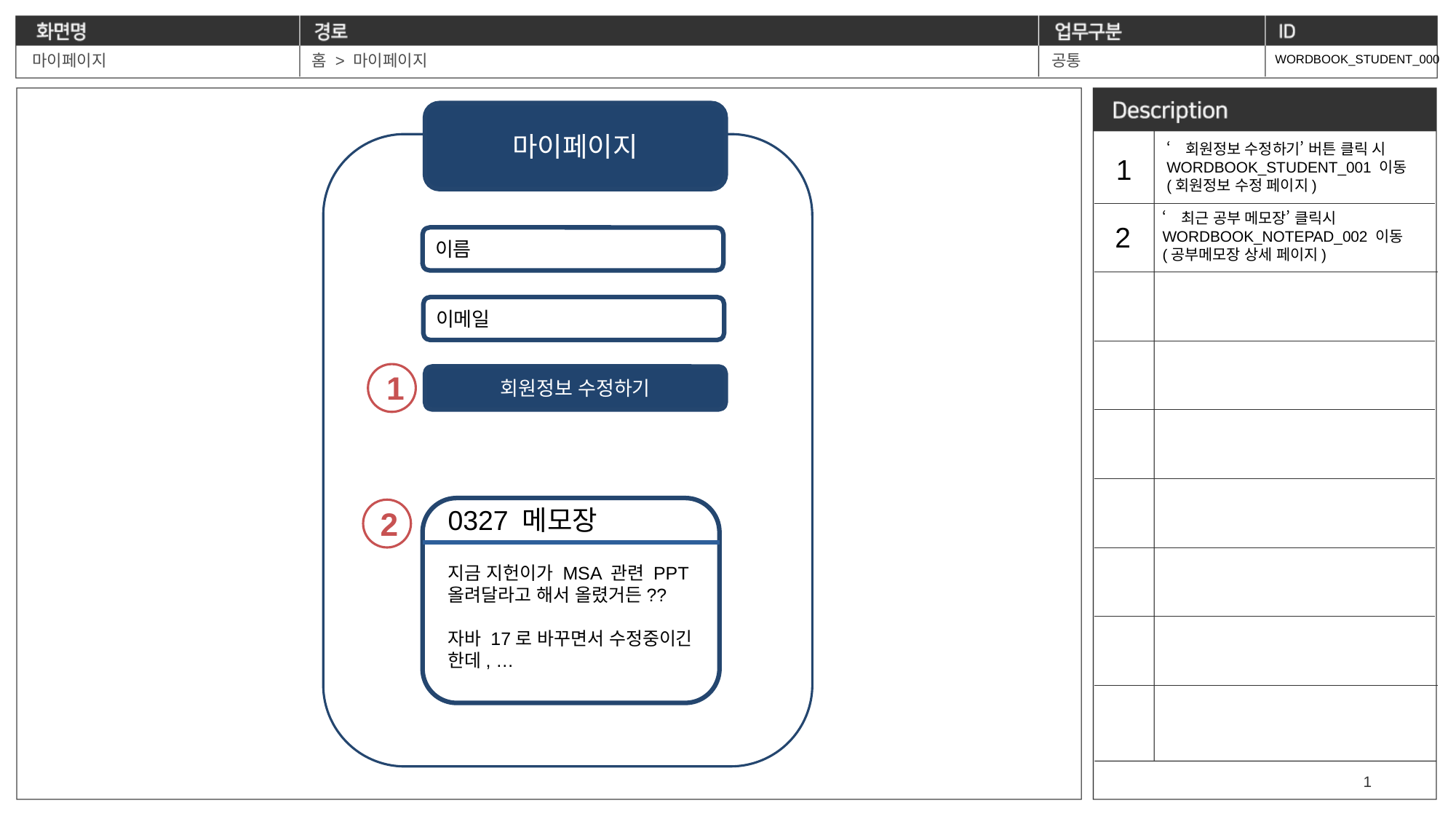

마이페이지
홈 > 마이페이지
공통
WORDBOOK_STUDENT_000
마이페이지

1

‘회원정보 수정하기’ 버튼 클릭 시
WORDBOOK_STUDENT_001 이동
(회원정보 수정 페이지)
2

‘최근 공부 메모장’ 클릭시
WORDBOOK_NOTEPAD_002 이동
(공부메모장 상세 페이지)
이름

이메일

1
회원정보 수정하기

0327 메모장
지금 지헌이가 MSA 관련 PPT 올려달라고 해서 올렸거든??

자바 17로 바꾸면서 수정중이긴 한데, …
2

1